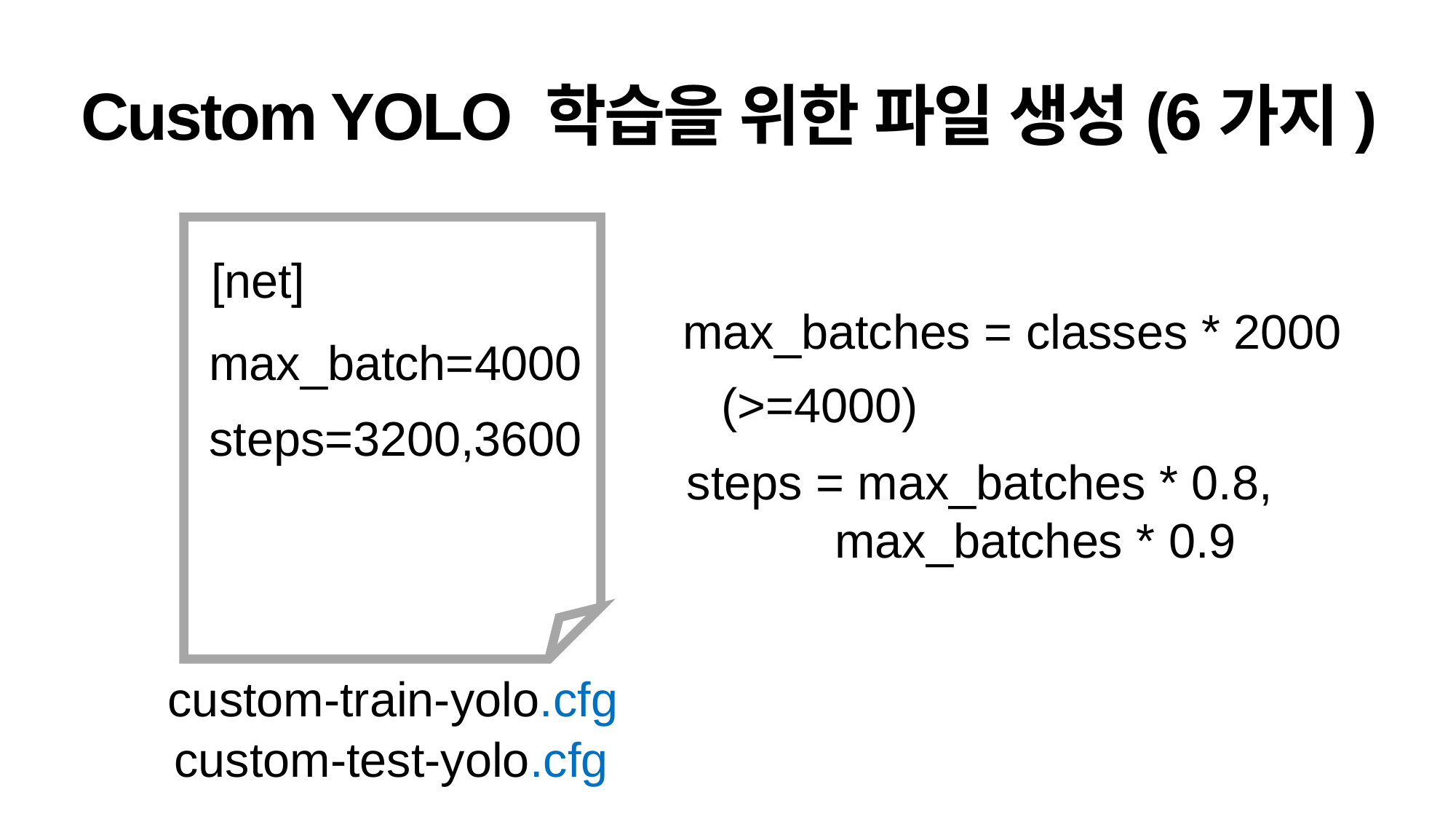

Custom YOLO 학습을 위한 파일 생성(6가지)

[net]
max_batches = classes * 2000
max_batch=4000
steps=3200,3600
(>=4000)
steps = max_batches * 0.8,
           max_batches * 0.9
custom-train-yolo.cfg
custom-test-yolo.cfg